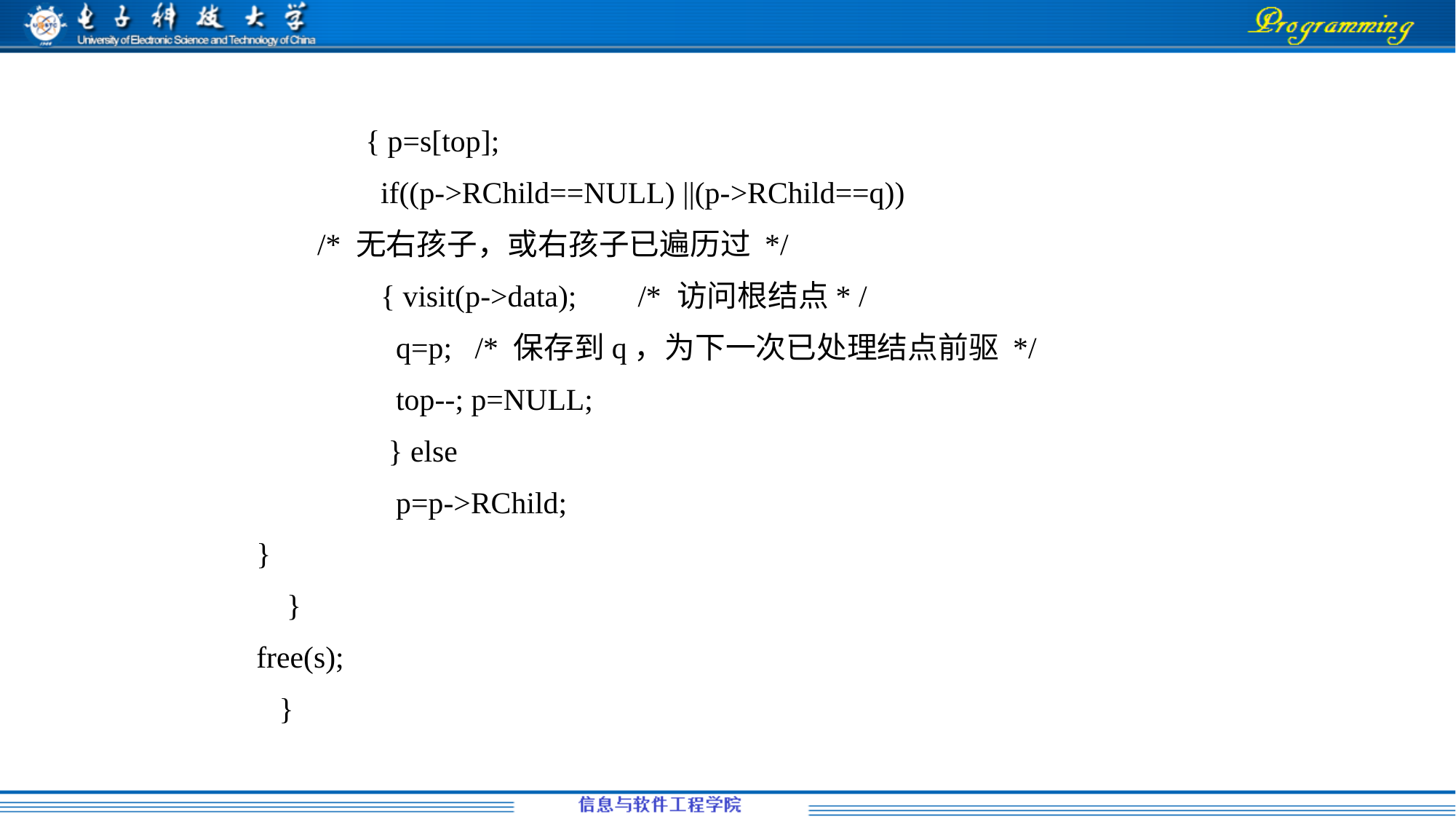

{ p=s[top];
	  if((p->RChild==NULL) ||(p->RChild==q))
        /* 无右孩子，或右孩子已遍历过 */
	  { visit(p->data);        /* 访问根结点* /
	    q=p;   /* 保存到q，为下一次已处理结点前驱 */
	    top--; p=NULL;
	   } else
	    p=p->RChild;
}
    }
free(s);
   }